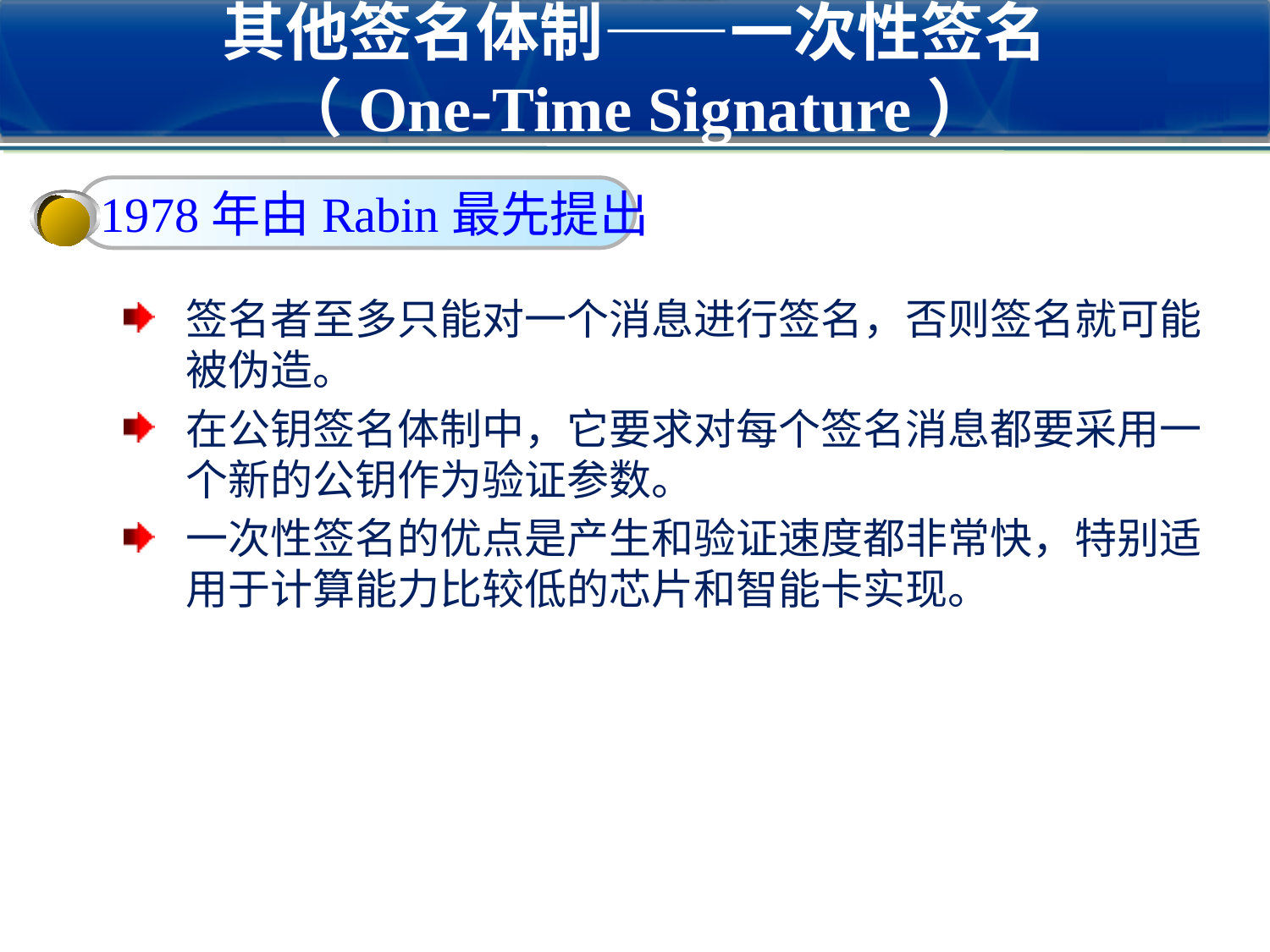

# 其他签名体制——一次性签名 （One-Time Signature）
1978年由Rabin最先提出

签名者至多只能对一个消息进行签名，否则签名就可能被伪造。
在公钥签名体制中，它要求对每个签名消息都要采用一个新的公钥作为验证参数。
一次性签名的优点是产生和验证速度都非常快，特别适用于计算能力比较低的芯片和智能卡实现。